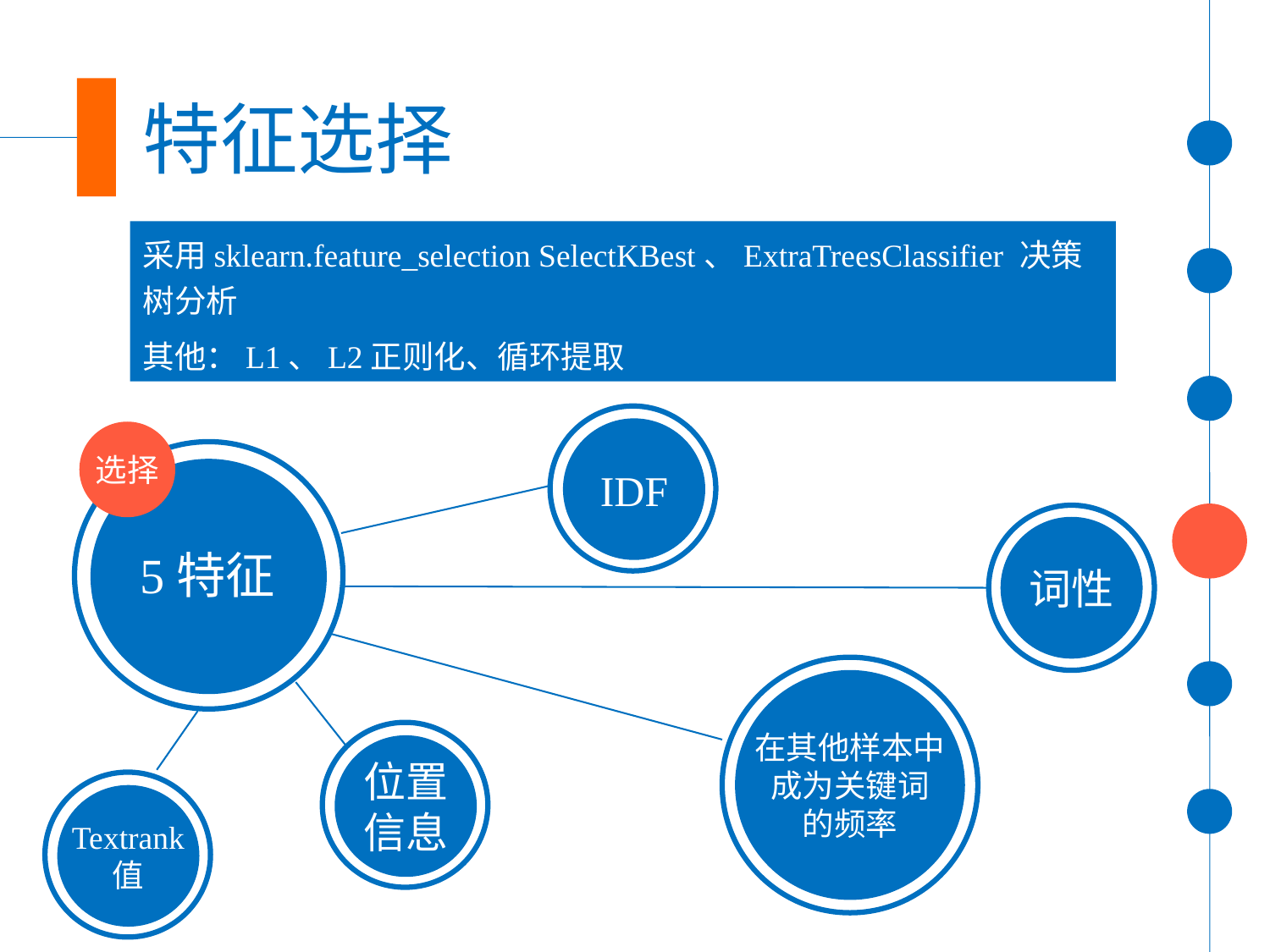

特征选择

采用sklearn.feature_selection SelectKBest、ExtraTreesClassifier 决策树分析
其他：L1、L2正则化、循环提取

IDF
选择

词性

在其他样本中
成为关键词
的频率

位置
信息
5特征

Textrank
值